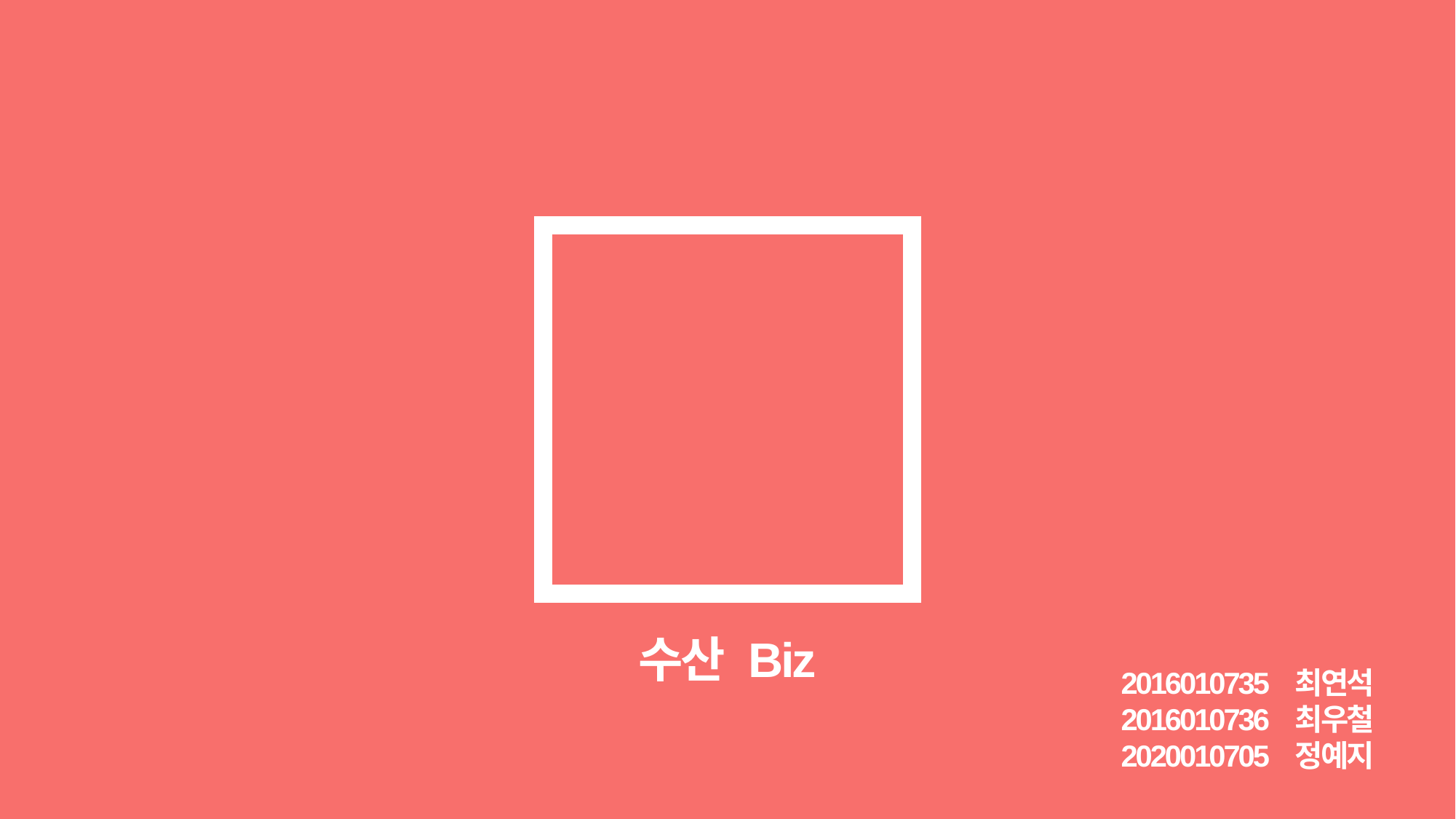

수산 Biz
2016010735   최연석
2016010736   최우철
2020010705   정예지